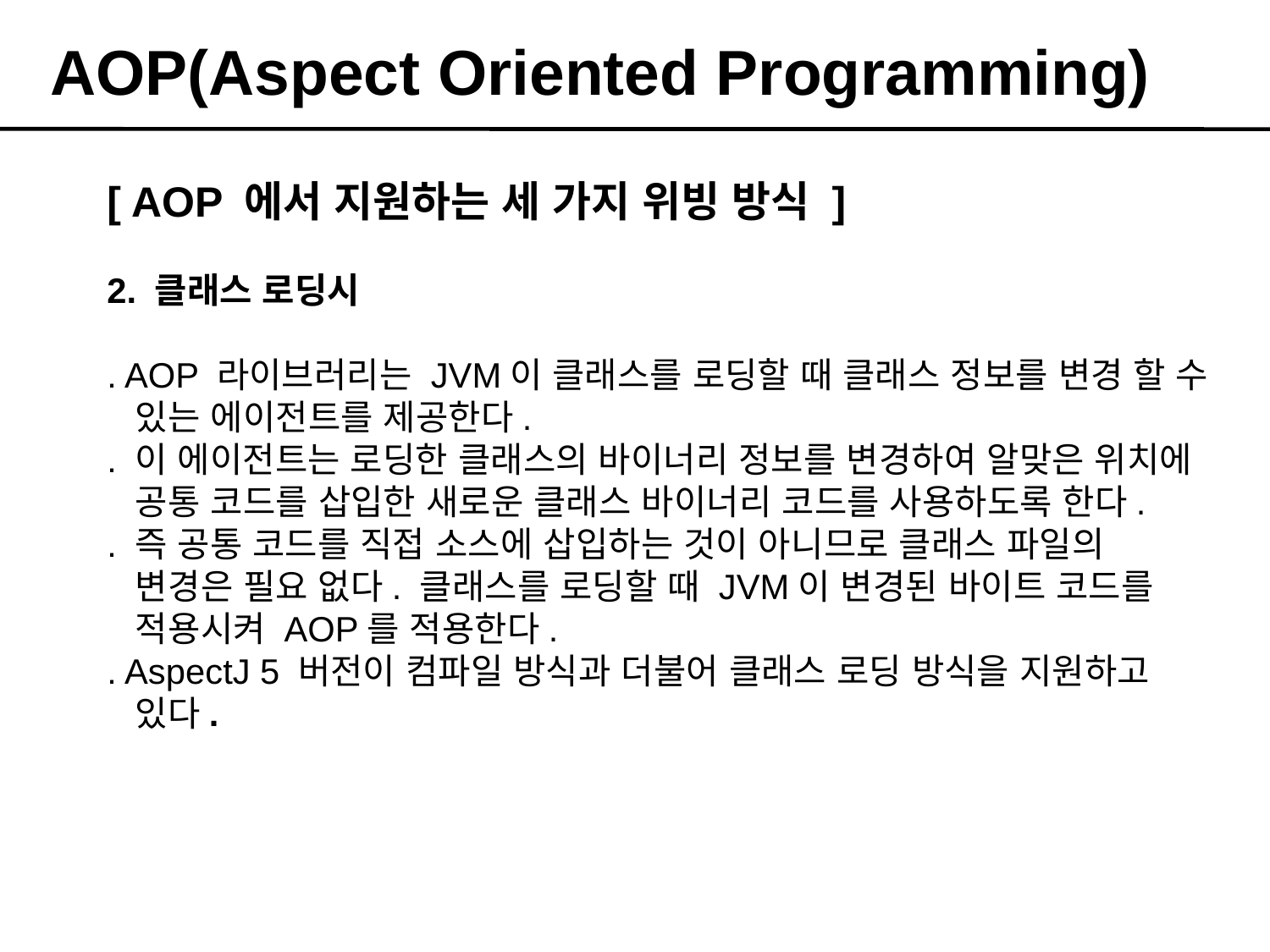

AOP(Aspect Oriented Programming)
[ AOP 에서 지원하는 세 가지 위빙 방식 ]

2. 클래스 로딩시

. AOP 라이브러리는 JVM이 클래스를 로딩할 때 클래스 정보를 변경 할 수
  있는 에이전트를 제공한다.
. 이 에이전트는 로딩한 클래스의 바이너리 정보를 변경하여 알맞은 위치에
  공통 코드를 삽입한 새로운 클래스 바이너리 코드를 사용하도록 한다.
. 즉 공통 코드를 직접 소스에 삽입하는 것이 아니므로 클래스 파일의
  변경은 필요 없다. 클래스를 로딩할 때 JVM이 변경된 바이트 코드를
  적용시켜 AOP를 적용한다.
. AspectJ 5 버전이 컴파일 방식과 더불어 클래스 로딩 방식을 지원하고
  있다.